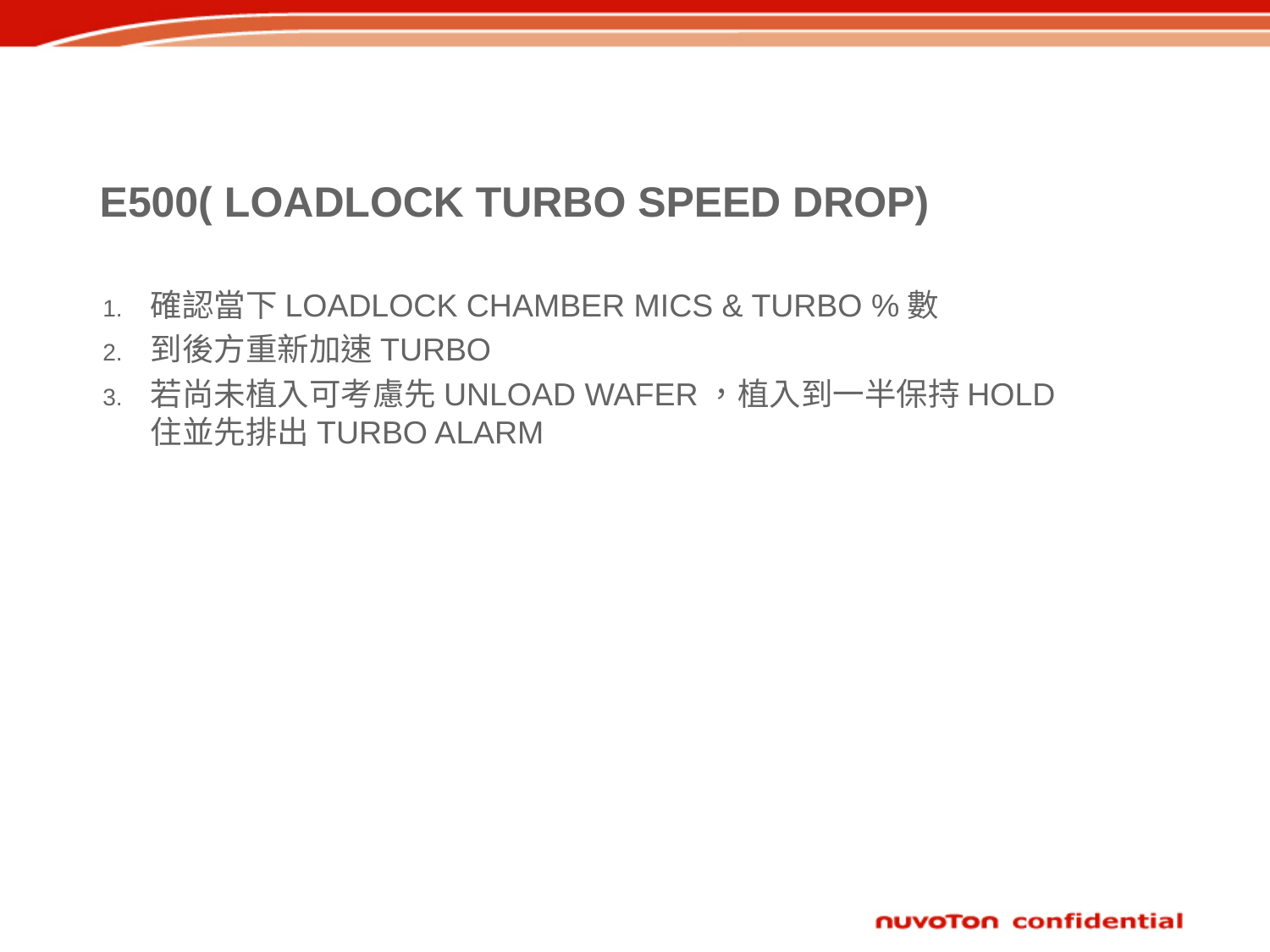

# E500( LOADLOCK TURBO SPEED DROP)
確認當下LOADLOCK CHAMBER MICS & TURBO %數
到後方重新加速TURBO
若尚未植入可考慮先UNLOAD WAFER，植入到一半保持HOLD住並先排出TURBO ALARM